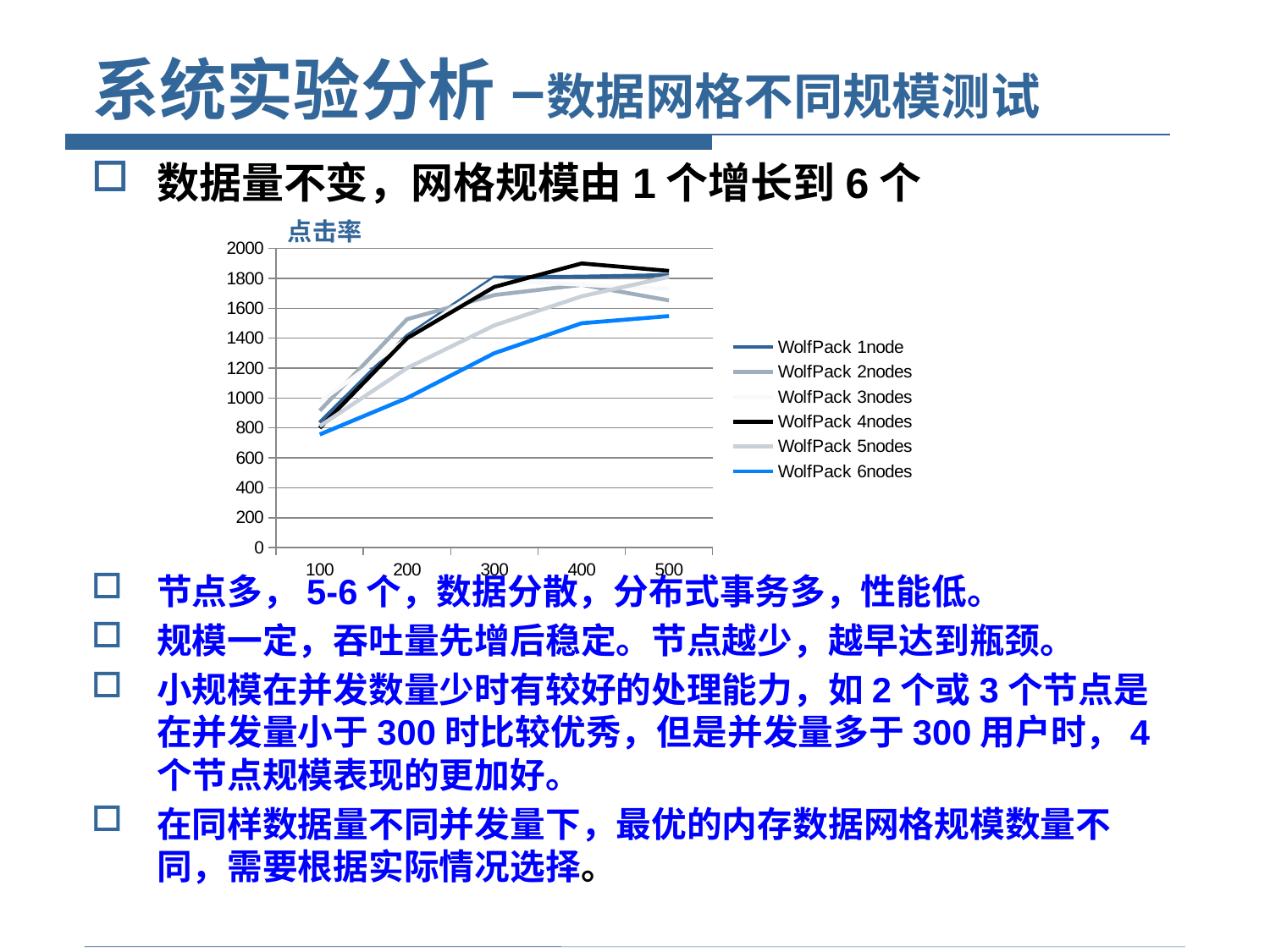

# 系统实验分析 –数据网格不同规模测试
数据量不变，网格规模由1个增长到6个

节点多，5-6个，数据分散，分布式事务多，性能低。
规模一定，吞吐量先增后稳定。节点越少，越早达到瓶颈。
小规模在并发数量少时有较好的处理能力，如2个或3个节点是在并发量小于300时比较优秀，但是并发量多于300用户时，4个节点规模表现的更加好。
在同样数据量不同并发量下，最优的内存数据网格规模数量不同，需要根据实际情况选择。

点击率

### Chart

| Category |  |  |  |  |  |  |
|---|---|---|---|---|---|---|
| 100 | 835.15 | 915.0 | 975.0 | 800.0 | 812.0 | 756.0 |
| 200 | 1415.05 | 1527.2 | 1397.2 | 1400.0 | 1200.0 | 1000.0 |
| 300 | 1805.7 | 1688.5 | 1788.5 | 1743.0 | 1486.0 | 1300.0 |
| 400 | 1811.1499999999999 | 1757.0 | 1757.0 | 1900.0 | 1680.0 | 1500.0 |
| 500 | 1821.6499999999999 | 1652.8 | 1730.0 | 1850.0 | 1810.0 | 1548.0 |